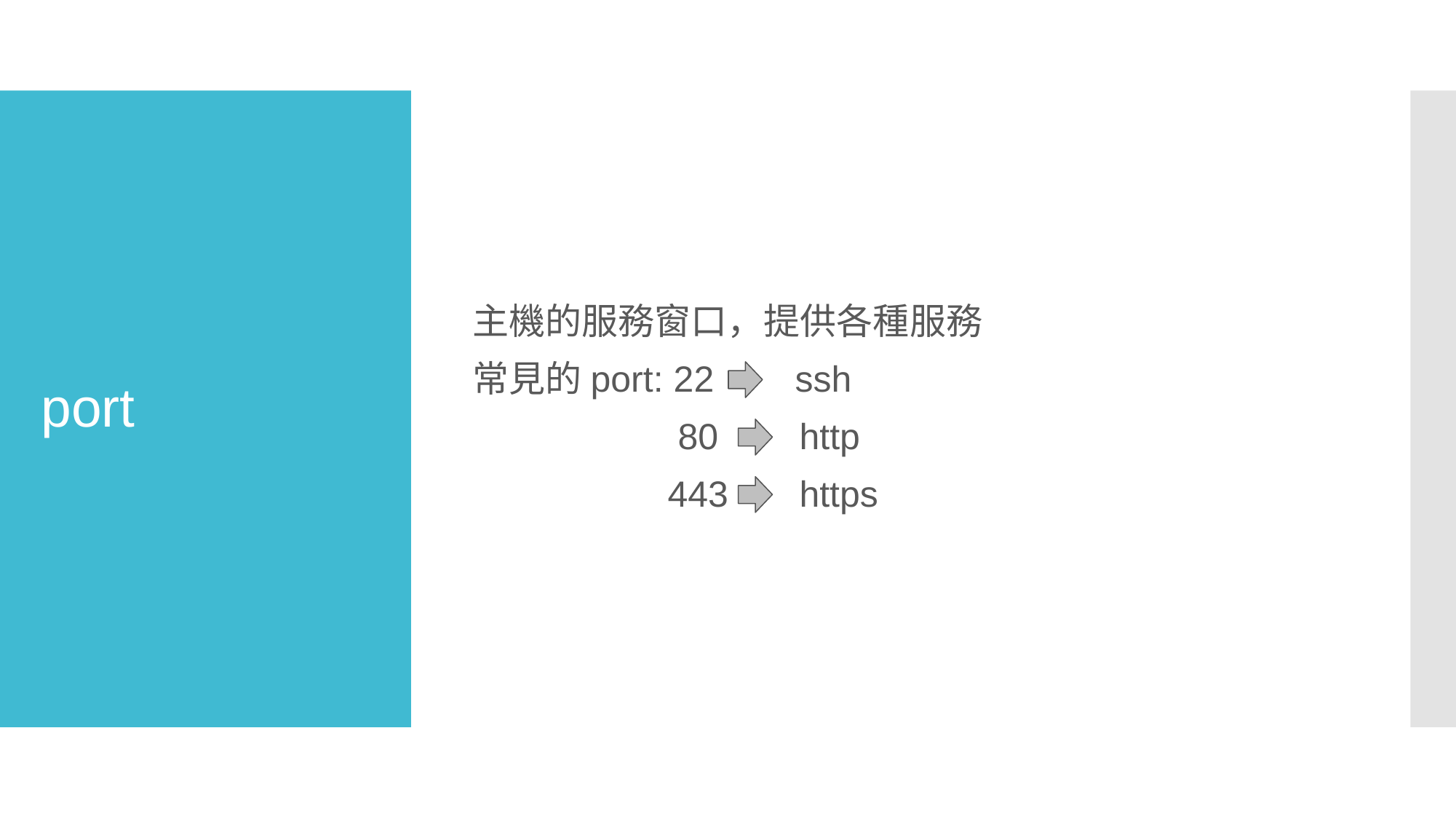

主機的服務窗口，提供各種服務
常見的port: 22        ssh
　　　　     80        http
　　　　    443       https
# port